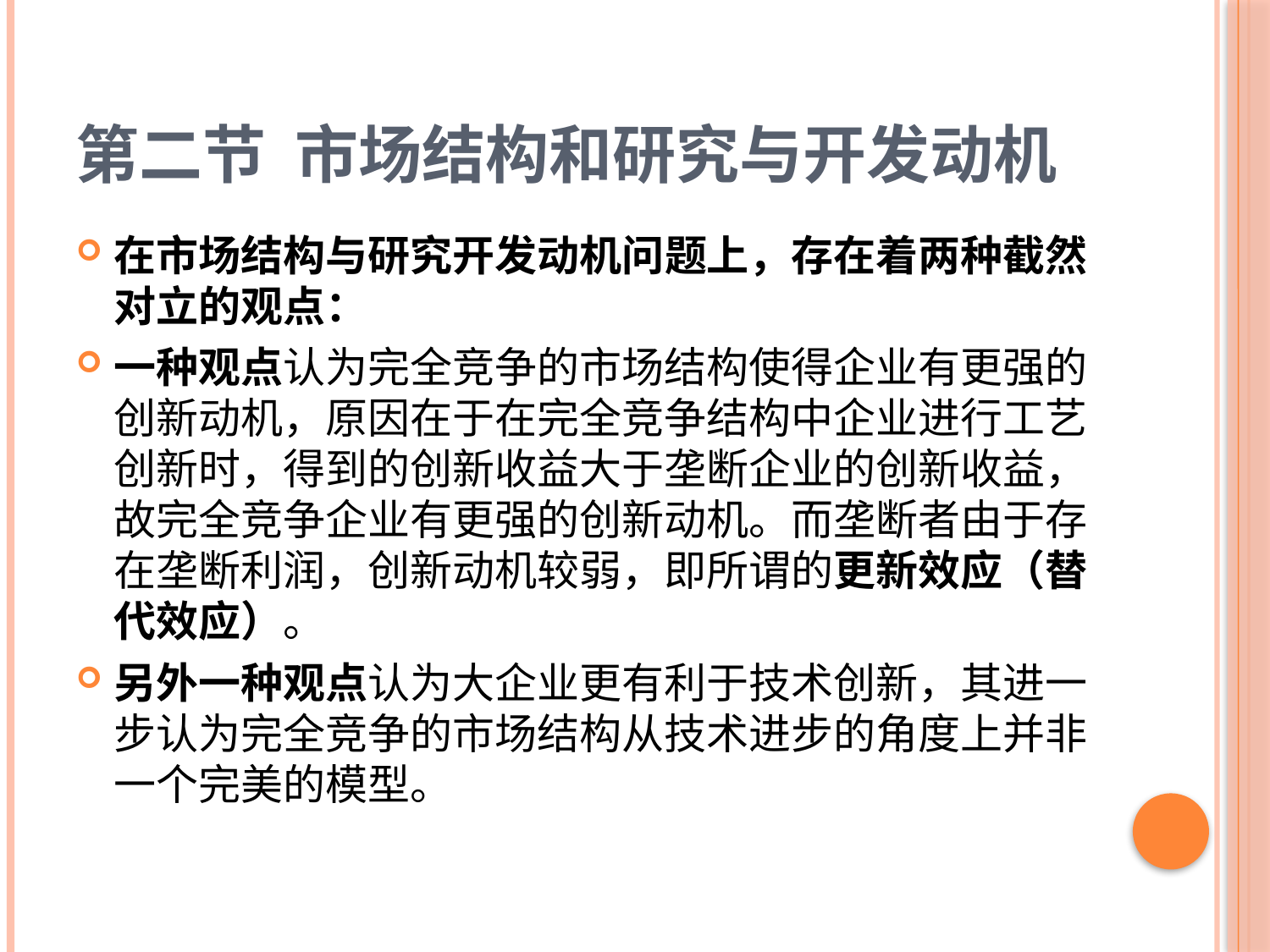

# 第二节  市场结构和研究与开发动机
在市场结构与研究开发动机问题上，存在着两种截然对立的观点：
一种观点认为完全竞争的市场结构使得企业有更强的创新动机，原因在于在完全竞争结构中企业进行工艺创新时，得到的创新收益大于垄断企业的创新收益，故完全竞争企业有更强的创新动机。而垄断者由于存在垄断利润，创新动机较弱，即所谓的更新效应（替代效应）。
另外一种观点认为大企业更有利于技术创新，其进一步认为完全竞争的市场结构从技术进步的角度上并非一个完美的模型。